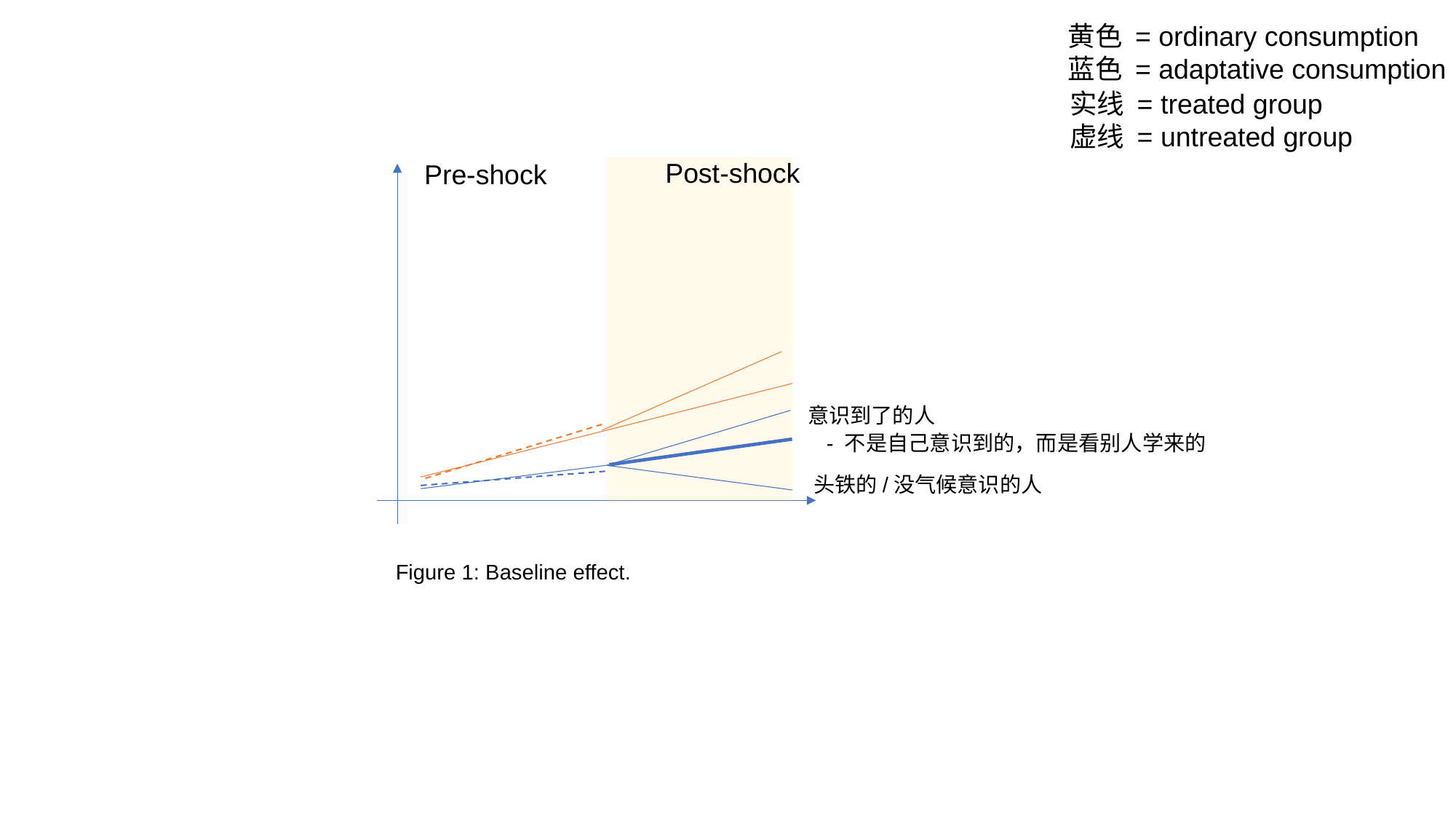

黄色 = ordinary consumption
蓝色 = adaptative consumption
实线 = treated group
虚线 = untreated group
Post-shock
Pre-shock

意识到了的人
- 不是自己意识到的，而是看别人学来的
头铁的/没气候意识的人
Figure 1: Baseline effect.